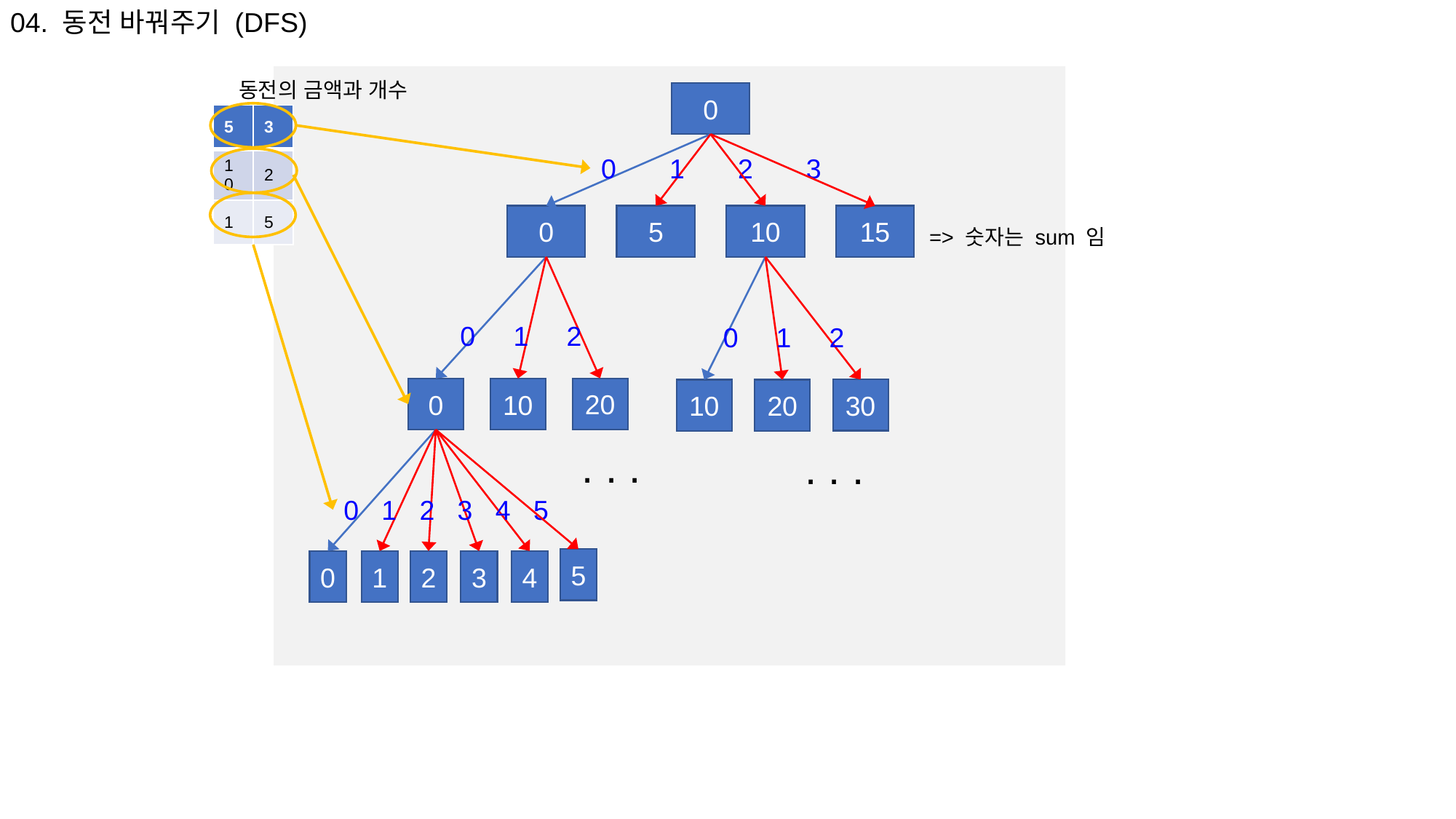

04. 동전 바꿔주기 (DFS)

동전의 금액과 개수
0

| 5 | 3 |
| --- | --- |
| 10 | 2 |
| 1 | 5 |
0       1       2       3

0
5
10
15
=> 숫자는 sum 임
0     1     2
0     1     2
20
10
0
30
20
10
. . .
. . .
0   1   2   3   4   5
5
0
1
2
3
4